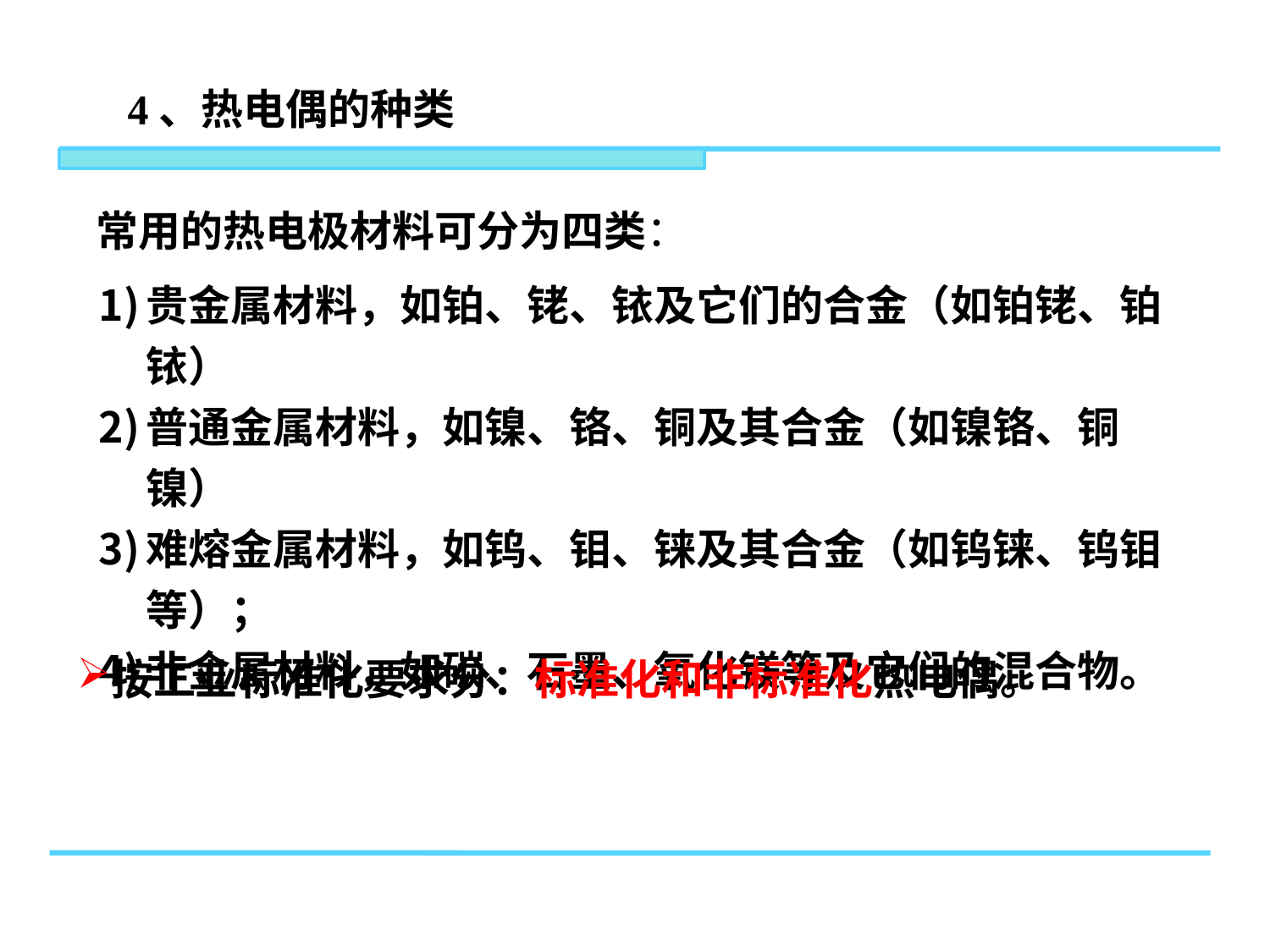

4、热电偶的种类
常用的热电极材料可分为四类：
贵金属材料，如铂、铑、铱及它们的合金（如铂铑、铂铱）
普通金属材料，如镍、铬、铜及其合金（如镍铬、铜镍）
难熔金属材料，如钨、钼、铼及其合金（如钨铼、钨钼等）；
非金属材料，如碳、石墨、氧化镁等及它们的混合物。

按工业标准化要求分：标准化和非标准化热电偶。